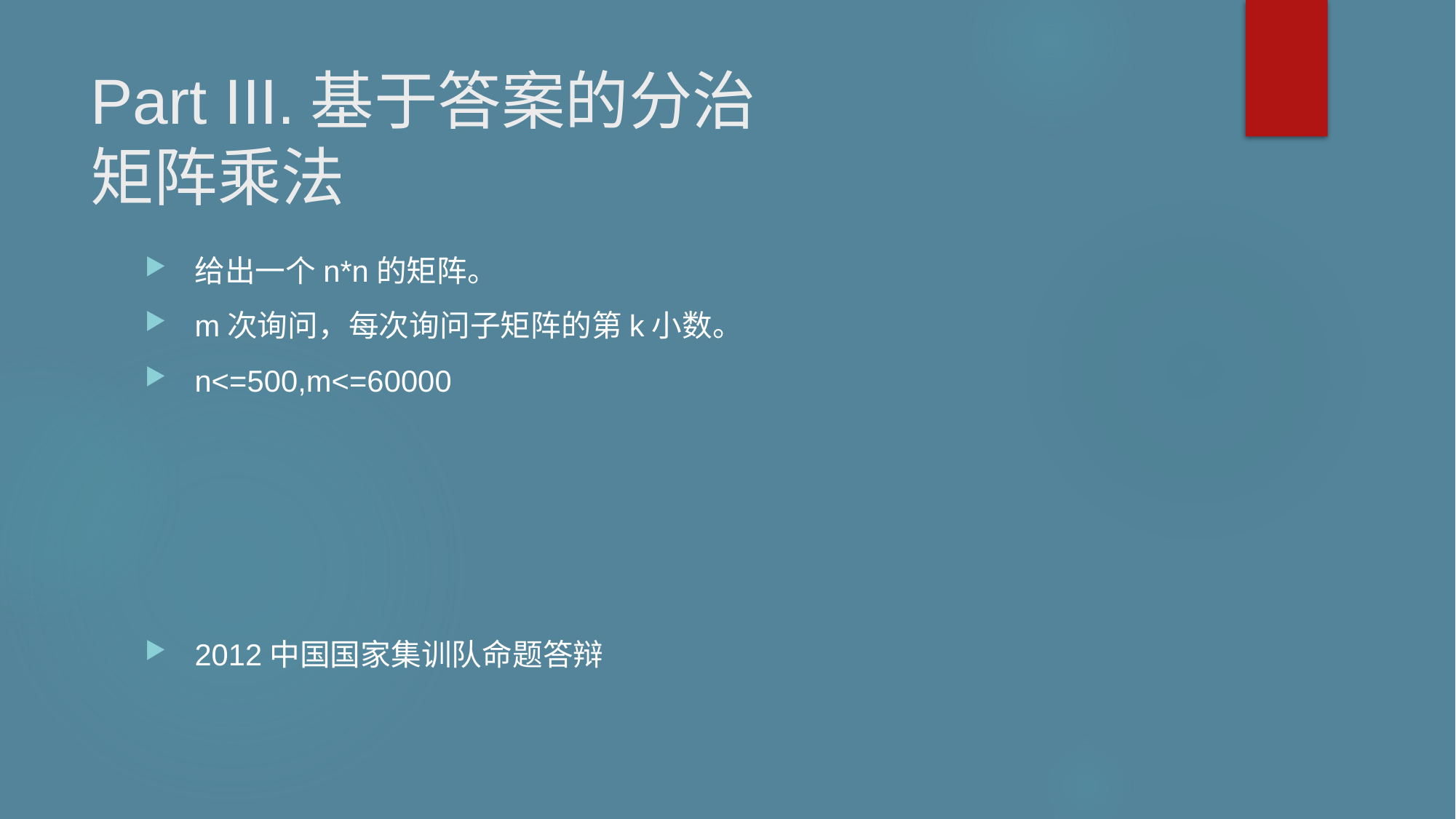

# Part III.基于答案的分治 矩阵乘法
给出一个n*n的矩阵。
m次询问，每次询问子矩阵的第k小数。
n<=500,m<=60000

2012中国国家集训队命题答辩